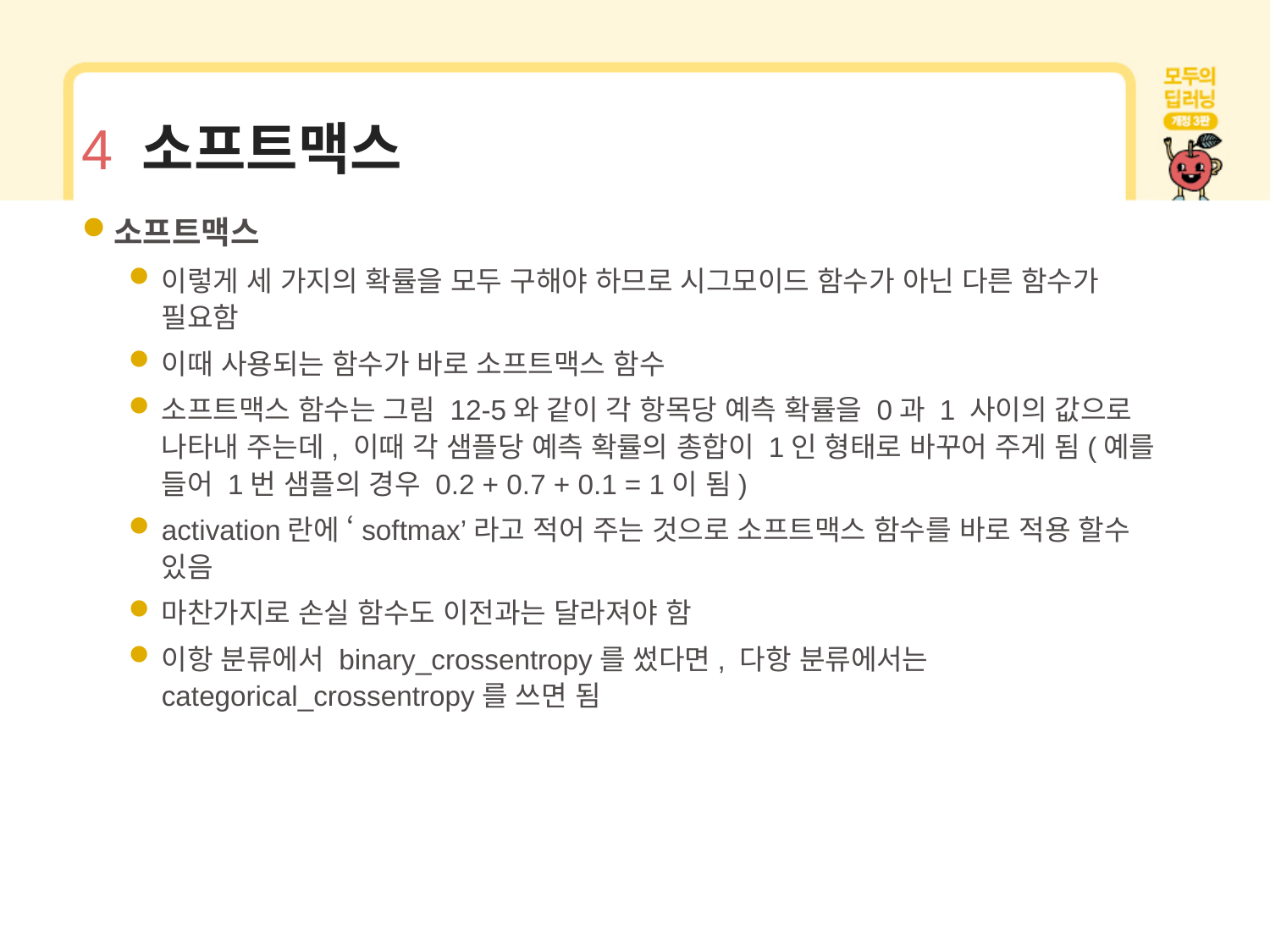

# 4 소프트맥스
소프트맥스
이렇게 세 가지의 확률을 모두 구해야 하므로 시그모이드 함수가 아닌 다른 함수가 필요함
이때 사용되는 함수가 바로 소프트맥스 함수
소프트맥스 함수는 그림 12-5와 같이 각 항목당 예측 확률을 0과 1 사이의 값으로 나타내 주는데, 이때 각 샘플당 예측 확률의 총합이 1인 형태로 바꾸어 주게 됨(예를 들어 1번 샘플의 경우 0.2 + 0.7 + 0.1 = 1이 됨)
activation란에 ‘softmax’라고 적어 주는 것으로 소프트맥스 함수를 바로 적용 할수 있음
마찬가지로 손실 함수도 이전과는 달라져야 함
이항 분류에서 binary_crossentropy를 썼다면, 다항 분류에서는 categorical_crossentropy를 쓰면 됨